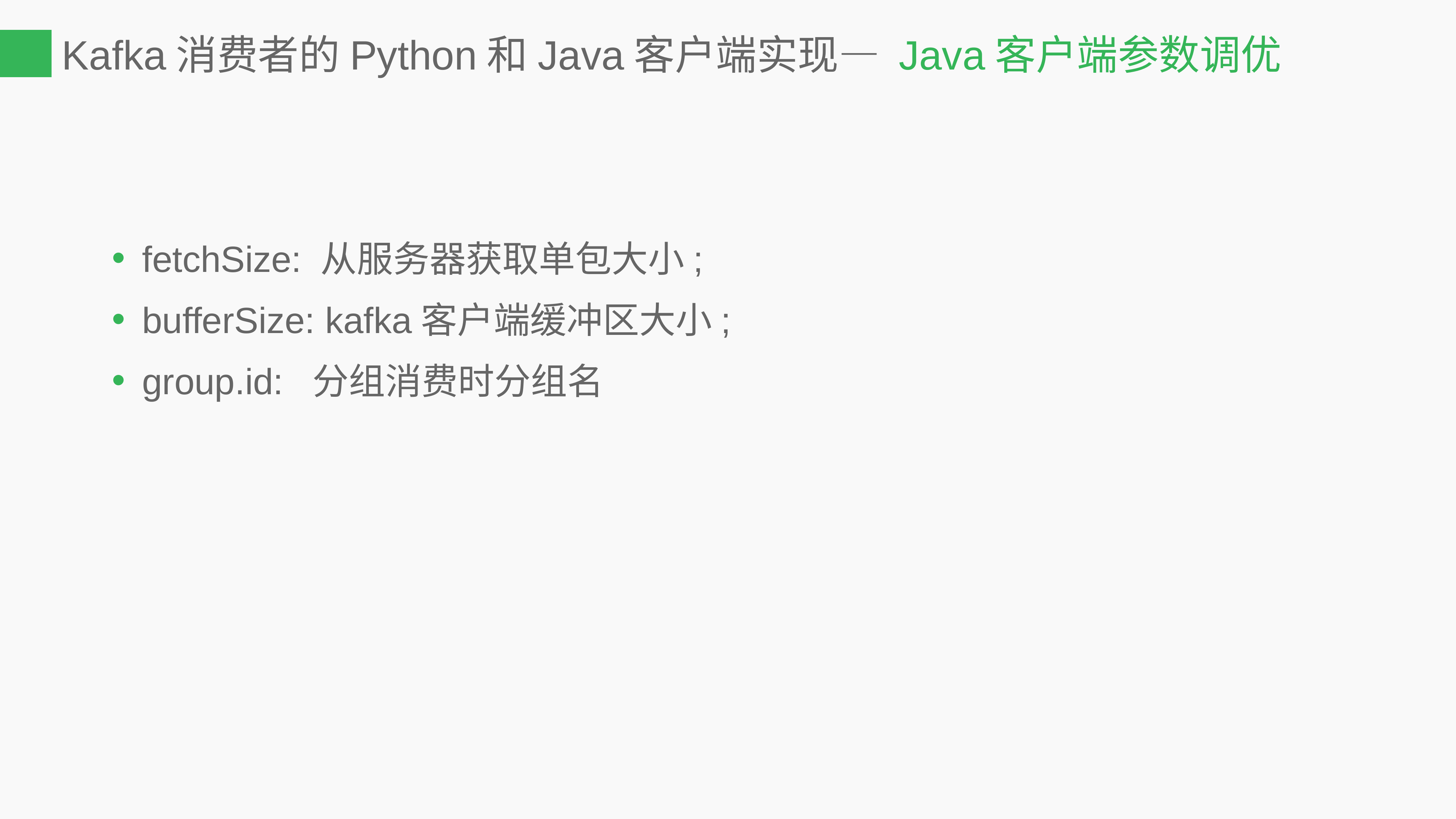

# Kafka消费者的Python和Java客户端实现— Java客户端参数调优
fetchSize: 从服务器获取单包大小;
bufferSize: kafka客户端缓冲区大小;
group.id:  分组消费时分组名